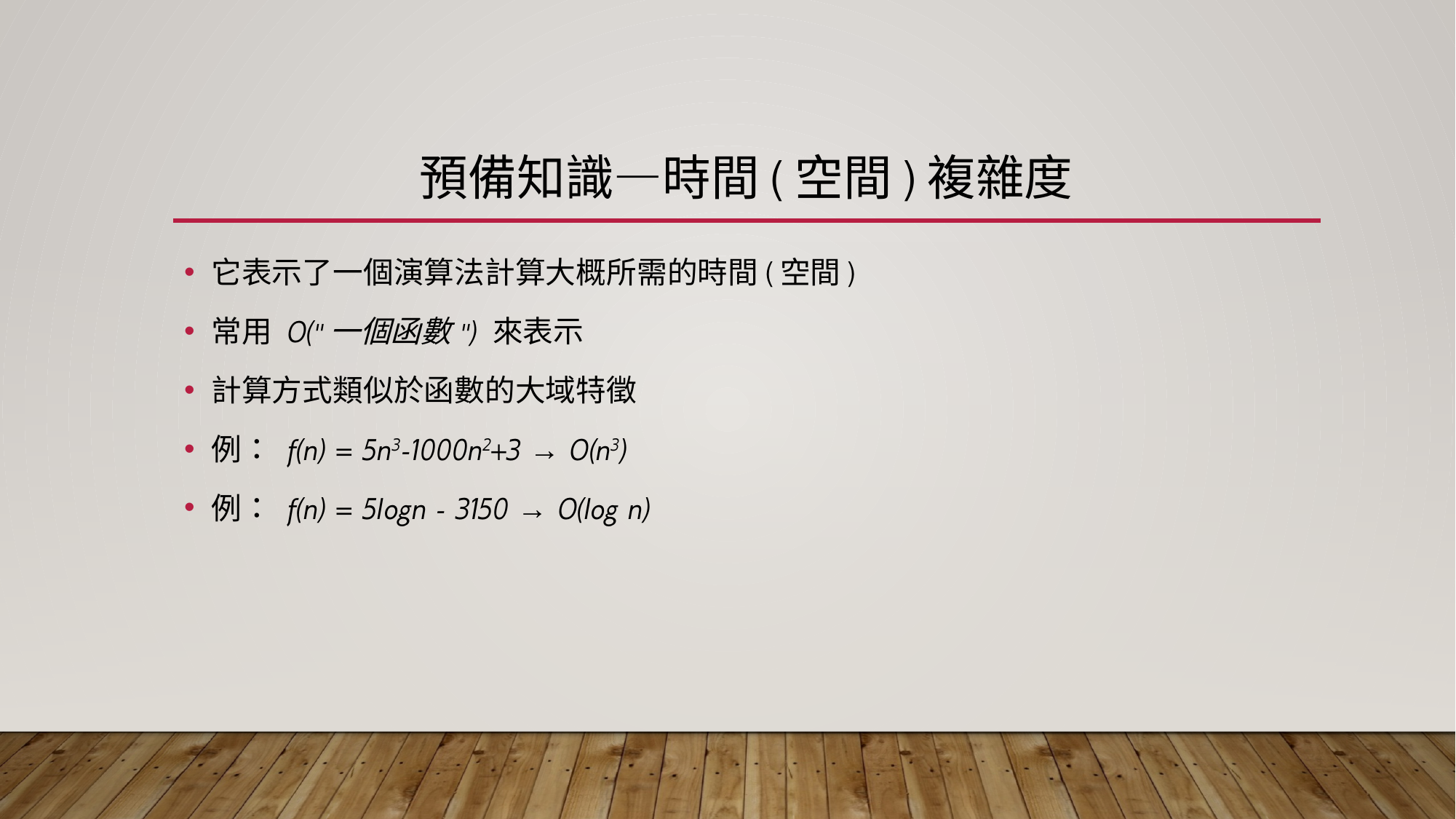

# 預備知識―時間(空間)複雜度
它表示了一個演算法計算大概所需的時間(空間)
常用 O("一個函數") 來表示
計算方式類似於函數的大域特徵
例： f(n) = 5n3-1000n2+3 → O(n3)
例： f(n) = 5logn - 3150 → O(log n)